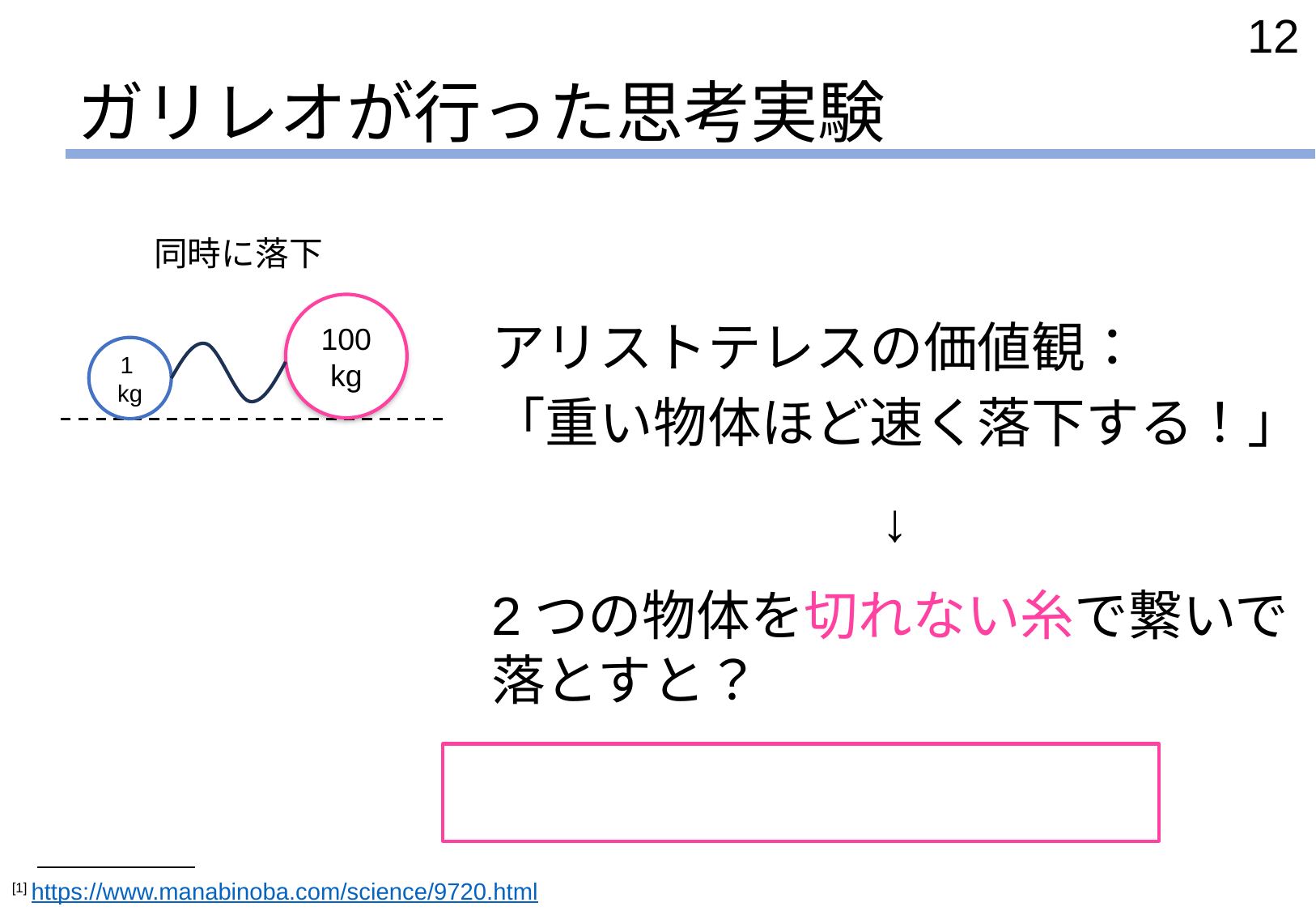

12
# ガリレオが行った思考実験
同時に落下
100
kg
1
kg

100
kg
アリストテレスの価値観：
「重い物体ほど速く落下する！」
↓
2つの物体を切れない糸で繋いで落とすと？

[1] https://www.manabinoba.com/science/9720.html